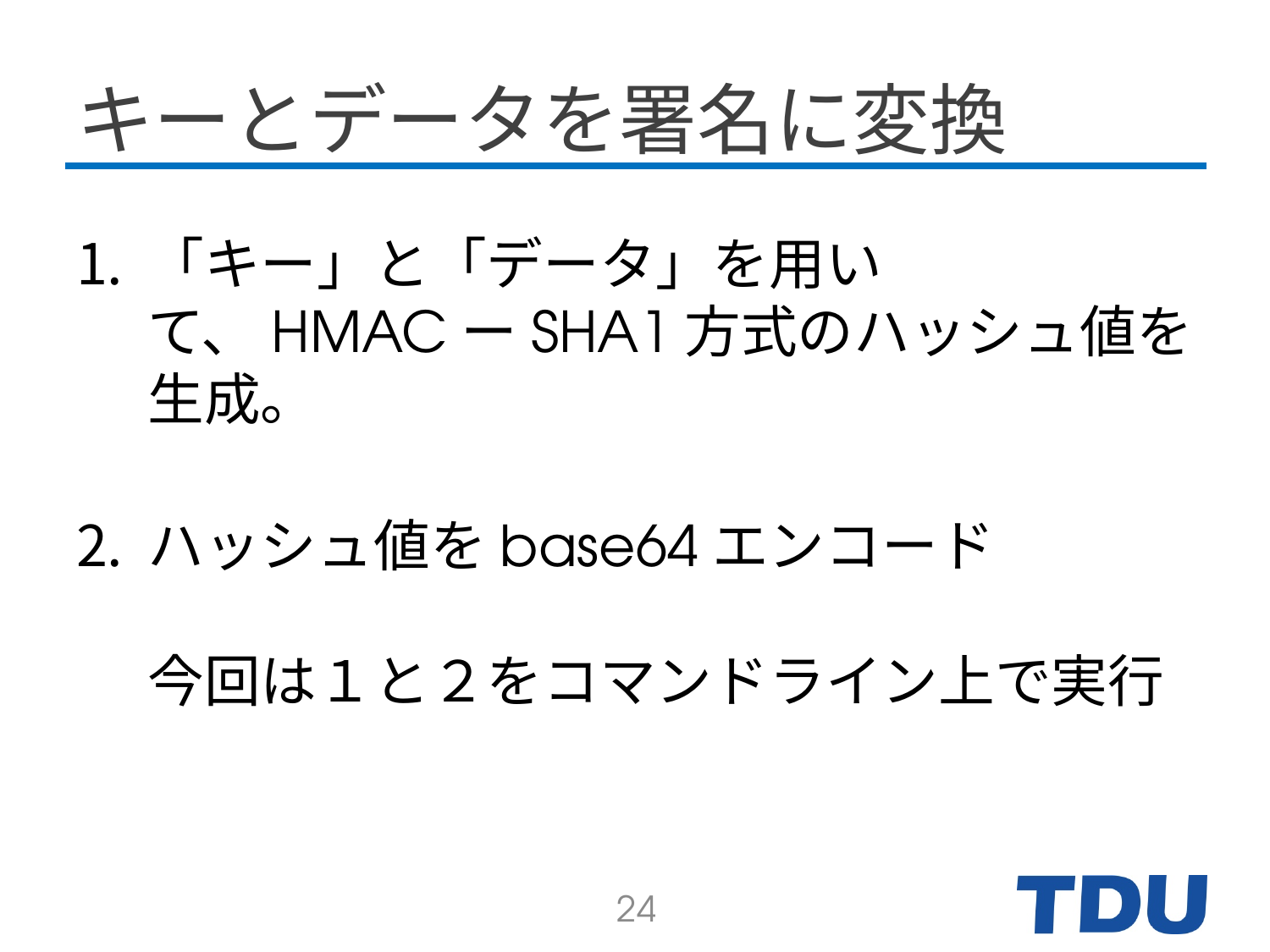

# キーとデータを署名に変換
「キー」と「データ」を用いて、HMACーSHA1方式のハッシュ値を生成。
ハッシュ値をbase64エンコード
今回は１と２をコマンドライン上で実行
24